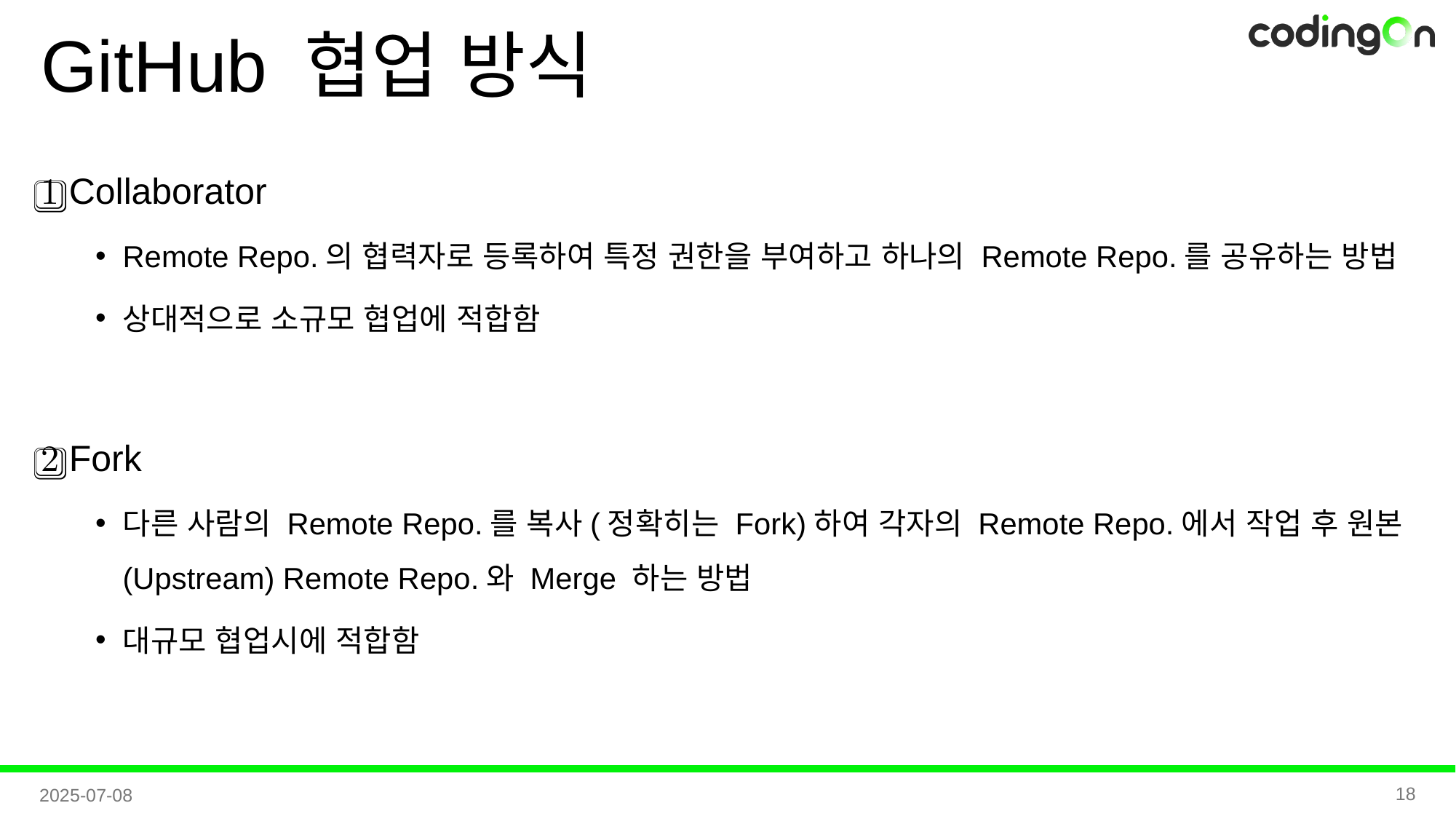

# GitHub 협업 방식
1️⃣ Collaborator
Remote Repo.의 협력자로 등록하여 특정 권한을 부여하고 하나의 Remote Repo.를 공유하는 방법
상대적으로 소규모 협업에 적합함

2️⃣ Fork
다른 사람의 Remote Repo.를 복사(정확히는 Fork)하여 각자의 Remote Repo.에서 작업 후 원본(Upstream) Remote Repo.와 Merge 하는 방법
대규모 협업시에 적합함
18
2025-07-08